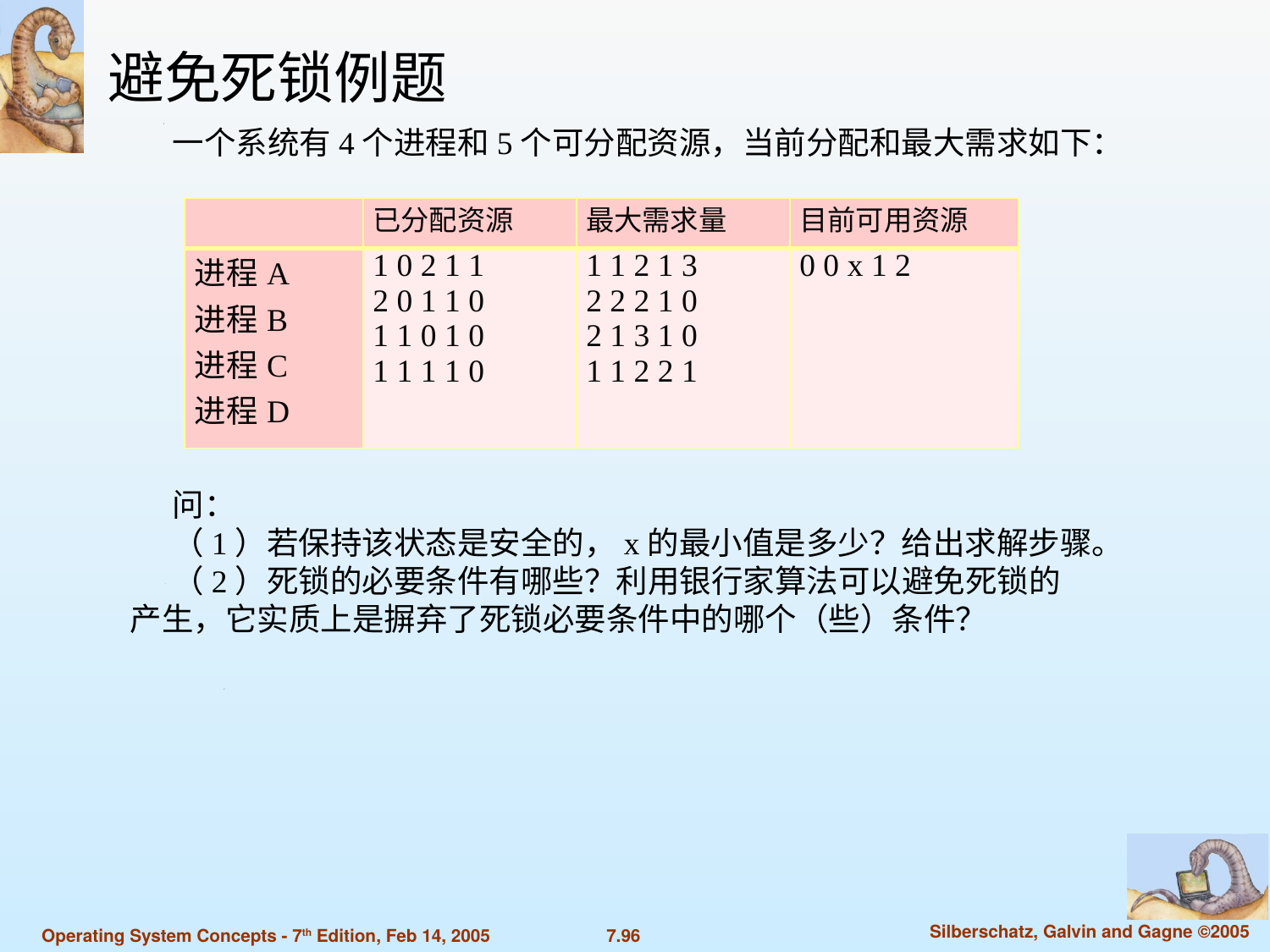

避免死锁例题
一个系统有4个进程和5个可分配资源，当前分配和最大需求如下：
|  | 已分配资源 | 最大需求量 | 目前可用资源 |
| --- | --- | --- | --- |
| 进程A 进程B 进程C 进程D | 1 0 2 1 1 2 0 1 1 0 1 1 0 1 0 1 1 1 1 0 | 1 1 2 1 3 2 2 2 1 0 2 1 3 1 0 1 1 2 2 1 | 0 0 x 1 2 |
问：
（1）若保持该状态是安全的，x的最小值是多少？给出求解步骤。
（2）死锁的必要条件有哪些？利用银行家算法可以避免死锁的产生，它实质上是摒弃了死锁必要条件中的哪个（些）条件？